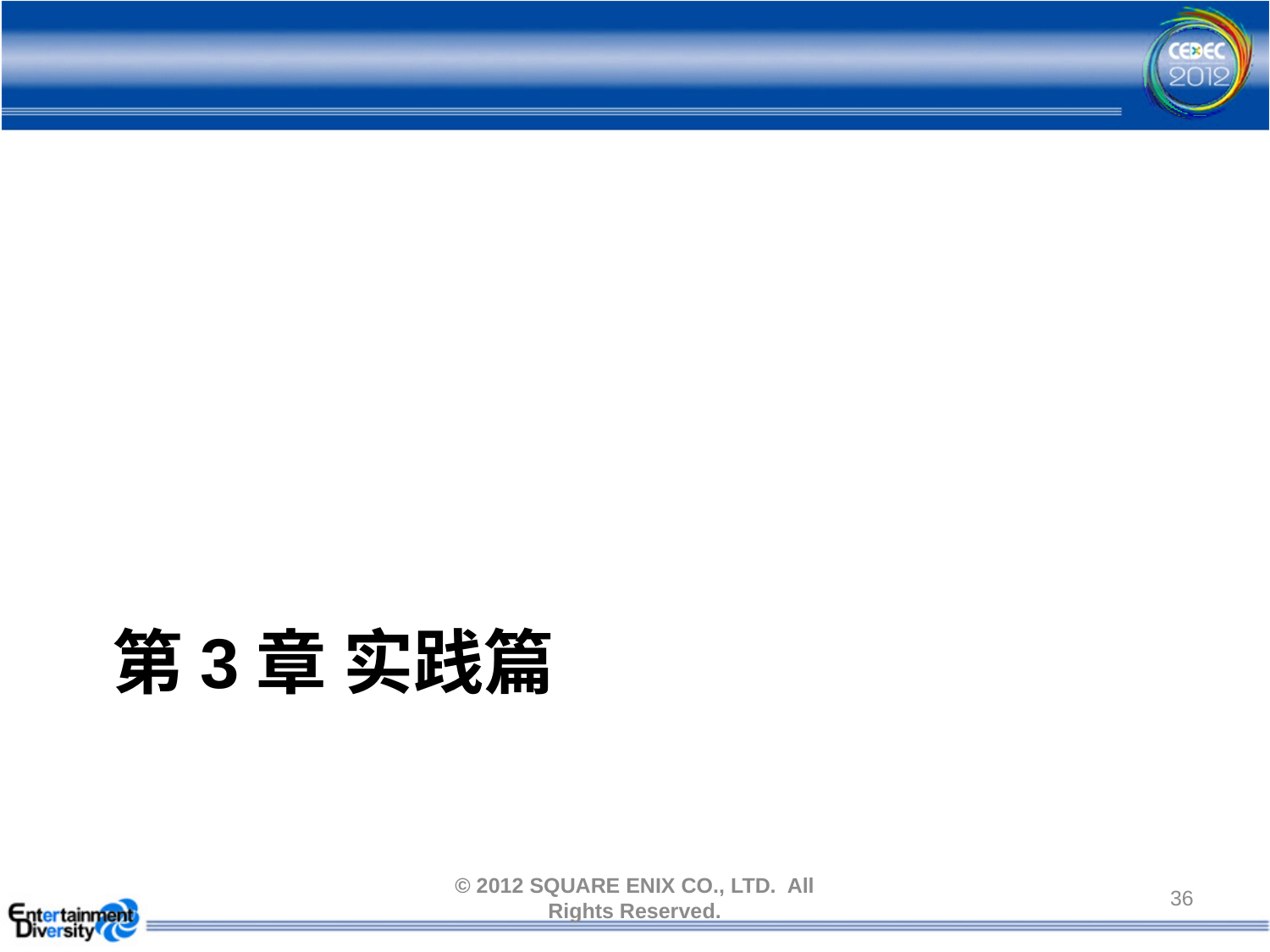

# 第3章 实践篇
© 2012 SQUARE ENIX CO., LTD.  All Rights Reserved.
36